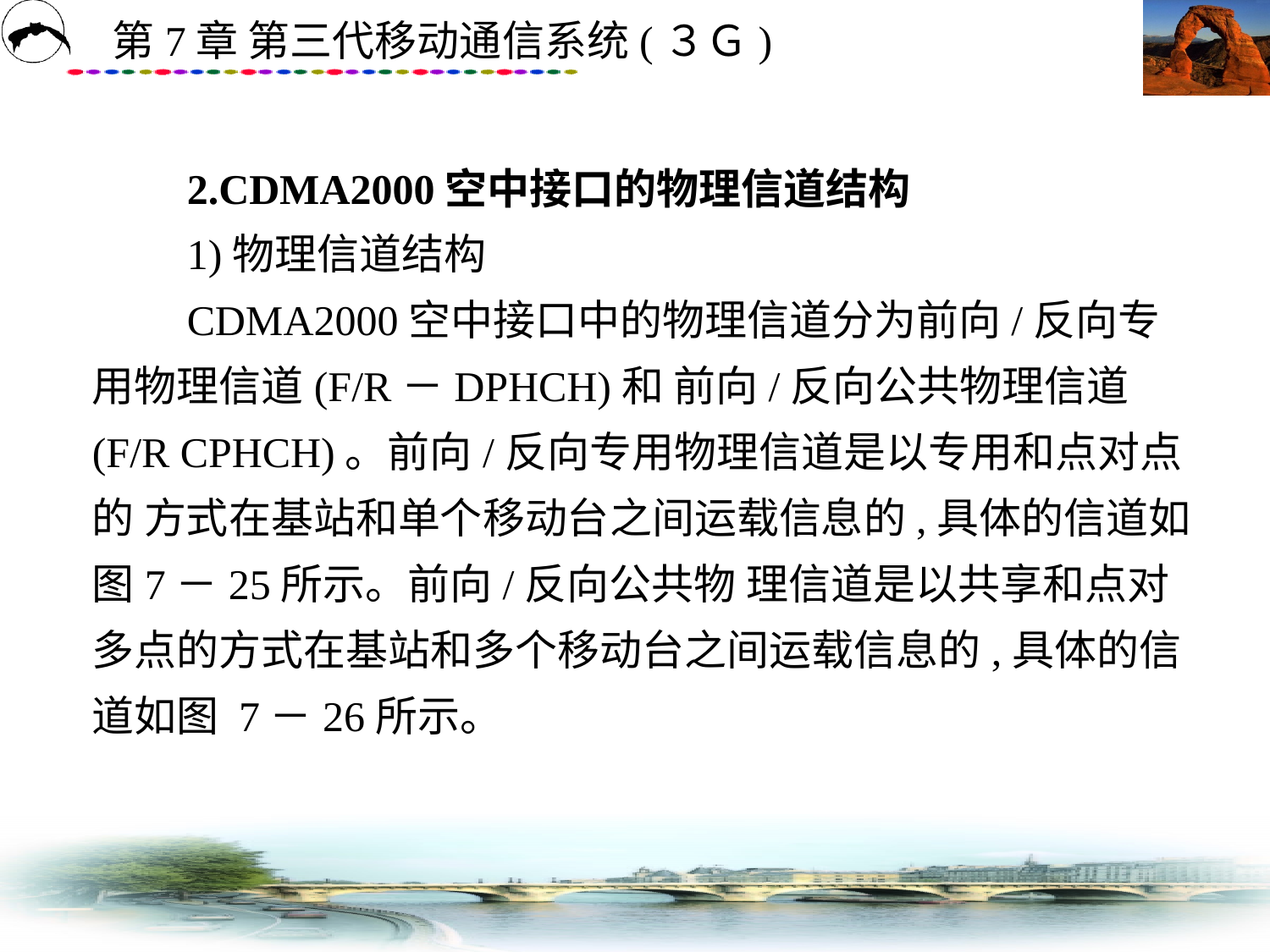

# 2.CDMA2000空中接口的物理信道结构 　　1)物理信道结构 　　CDMA2000空中接口中的物理信道分为前向/反向专用物理信道(F/R－DPHCH)和 前向/反向公共物理信道(F/R CPHCH)。前向/反向专用物理信道是以专用和点对点的 方式在基站和单个移动台之间运载信息的,具体的信道如图7－25所示。前向/反向公共物 理信道是以共享和点对多点的方式在基站和多个移动台之间运载信息的,具体的信道如图 7－26所示。